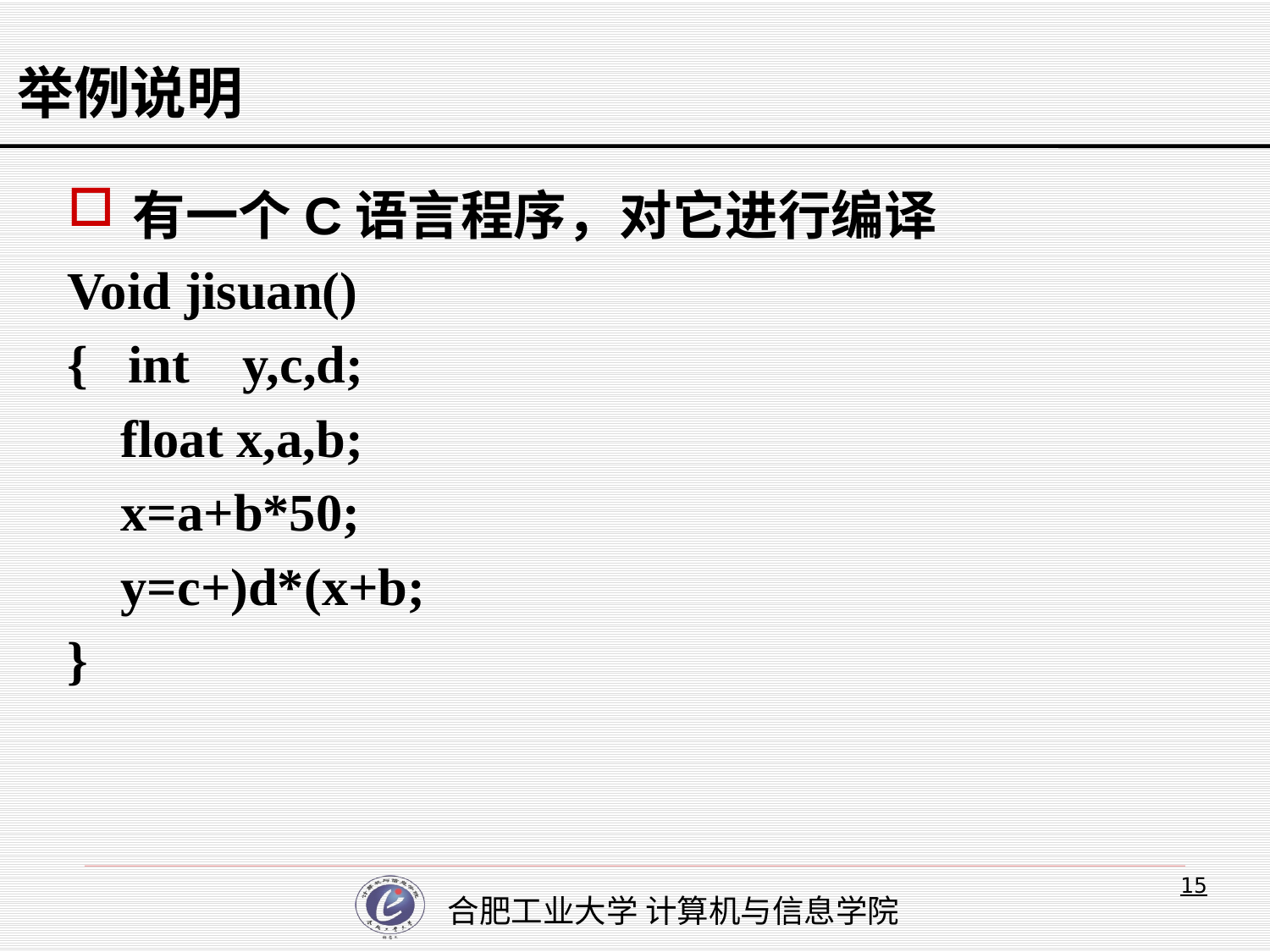

举例说明

# 有一个C语言程序，对它进行编译
Void jisuan()
{   int    y,c,d;
    float x,a,b;
    x=a+b*50;
    y=c+)d*(x+b;
}
15